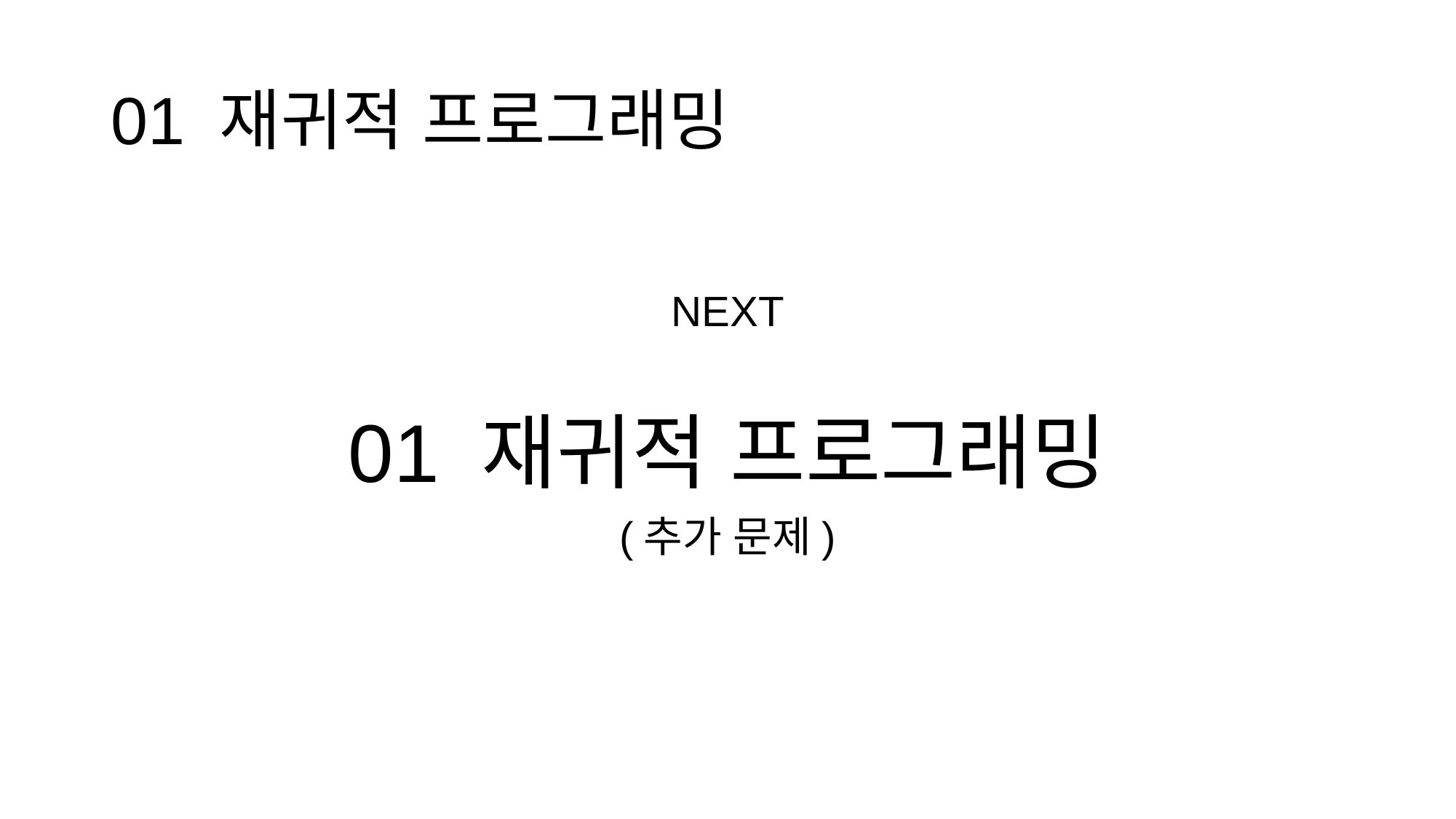

# 01 재귀적 프로그래밍

NEXT

01 재귀적 프로그래밍
(추가 문제)